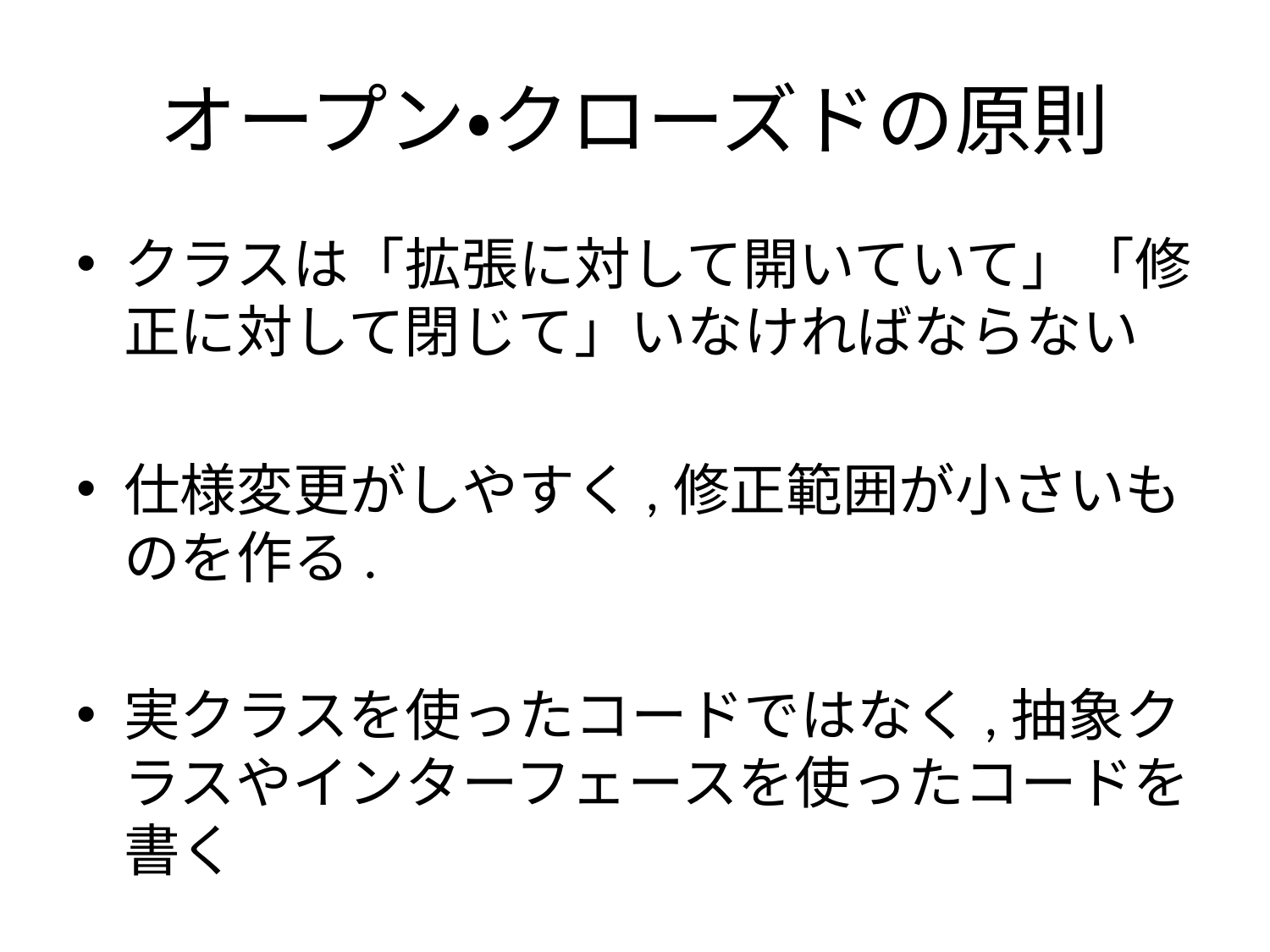

# オープン・クローズドの原則
クラスは「拡張に対して開いていて」「修正に対して閉じて」いなければならない

仕様変更がしやすく,修正範囲が小さいものを作る.

実クラスを使ったコードではなく,抽象クラスやインターフェースを使ったコードを書く